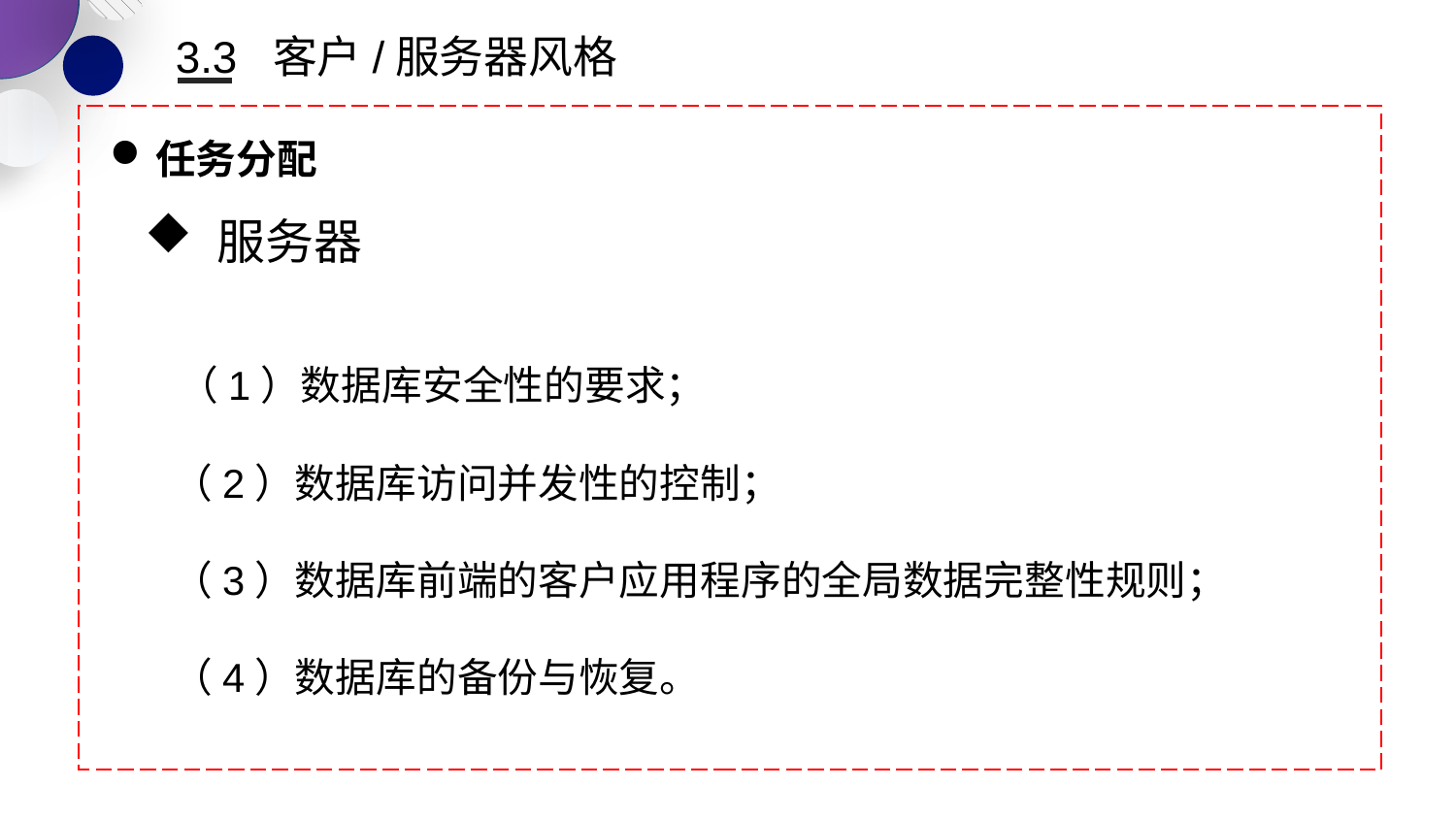

3.3  客户/服务器风格

任务分配
服务器
  （1）数据库安全性的要求；
  （2）数据库访问并发性的控制；
  （3）数据库前端的客户应用程序的全局数据完整性规则；
  （4）数据库的备份与恢复。